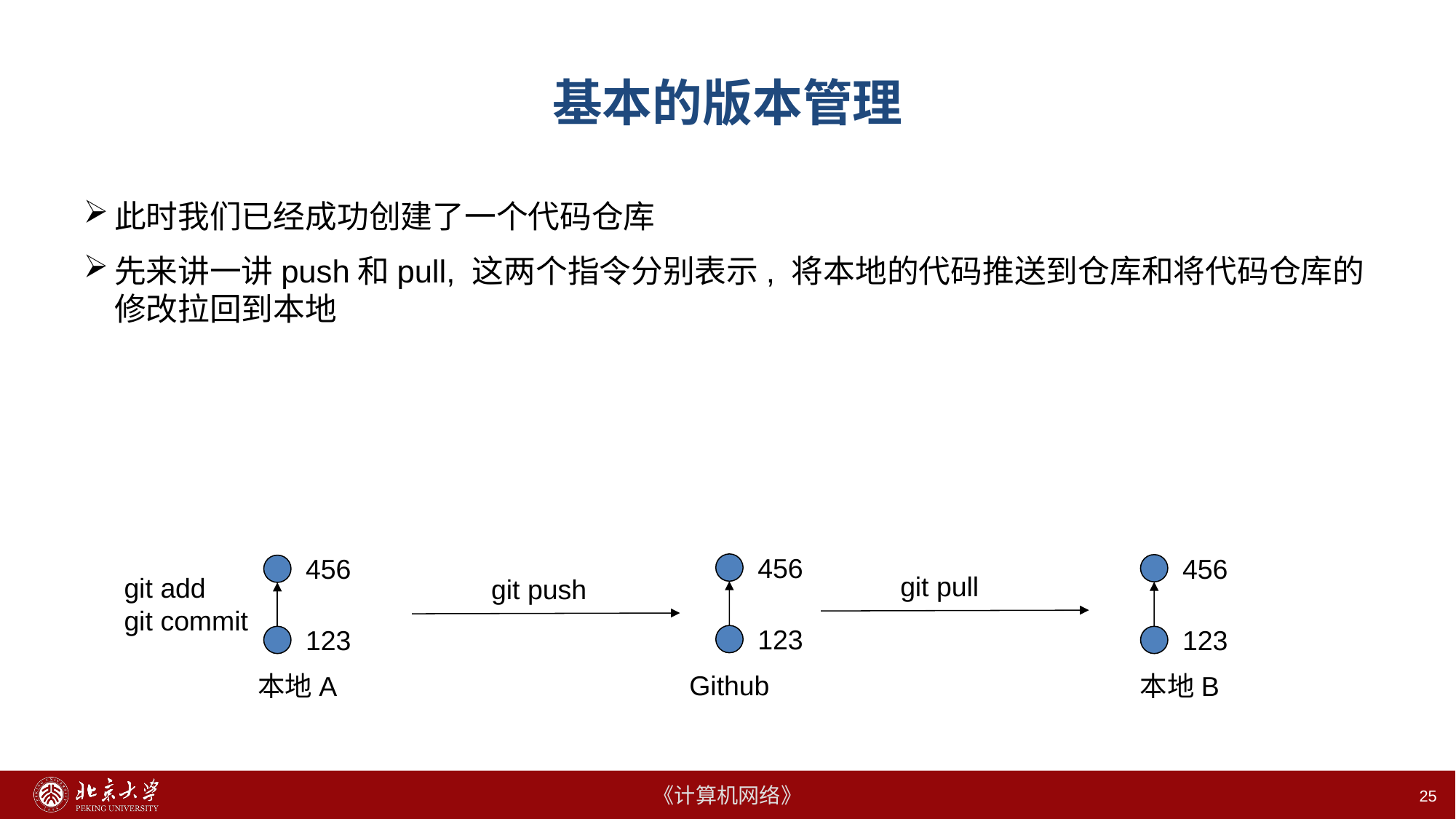

# 基本的版本管理
此时我们已经成功创建了一个代码仓库
先来讲一讲push和pull, 这两个指令分别表示, 将本地的代码推送到仓库和将代码仓库的修改拉回到本地
456
456
456

git pull
git add
git commit
git push
123
123
123

Github
本地A
本地B
25